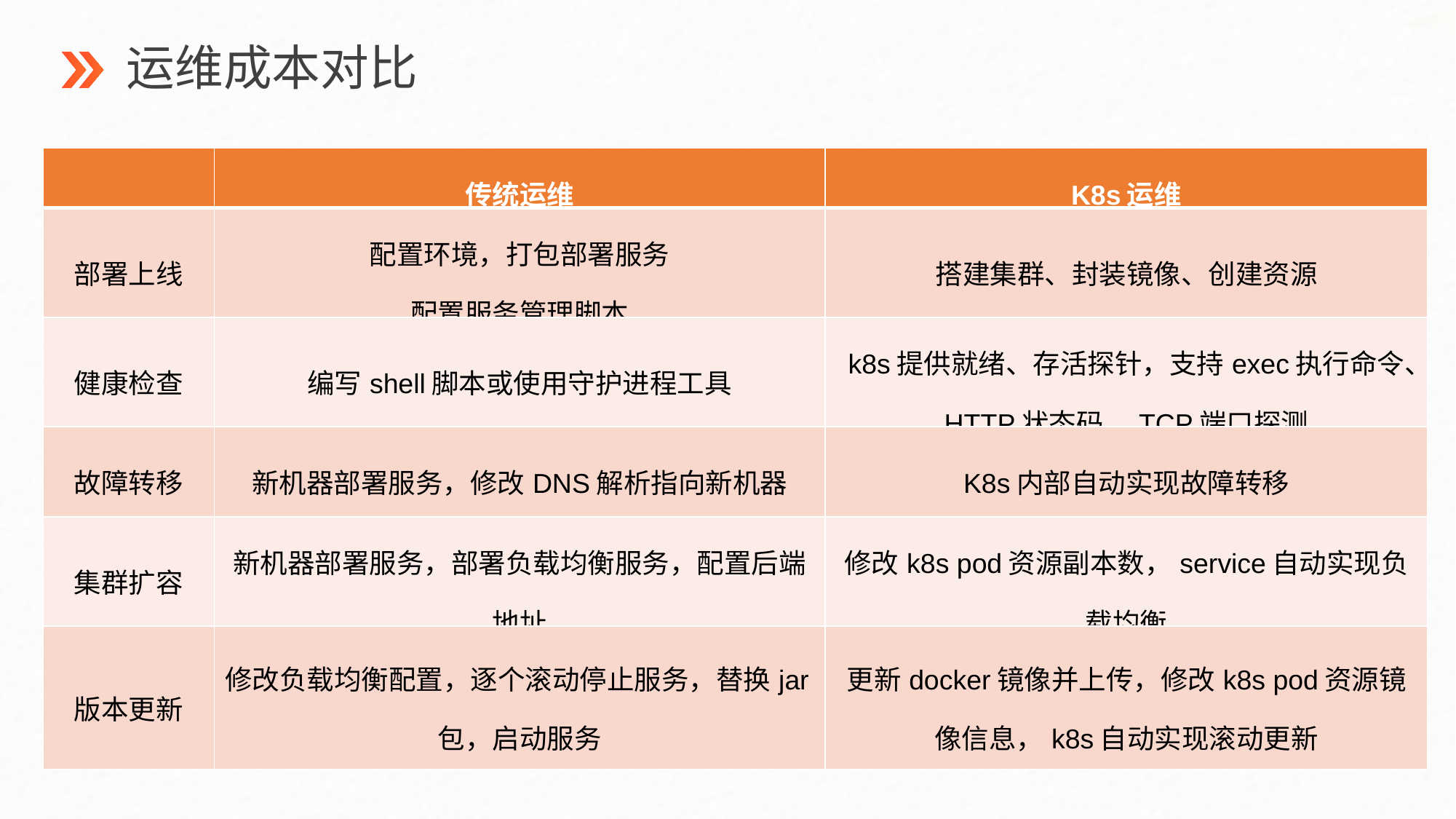

运维成本对比

|  | 传统运维 | K8s运维 |
| --- | --- | --- |
| 部署上线 | 配置环境，打包部署服务 配置服务管理脚本 | 搭建集群、封装镜像、创建资源 |
| 健康检查 | 编写shell脚本或使用守护进程工具 | k8s提供就绪、存活探针，支持exec执行命令、HTTP状态码、TCP端口探测 |
| 故障转移 | 新机器部署服务，修改DNS解析指向新机器 | K8s内部自动实现故障转移 |
| 集群扩容 | 新机器部署服务，部署负载均衡服务，配置后端地址 | 修改k8s pod资源副本数，service自动实现负载均衡 |
| 版本更新 | 修改负载均衡配置，逐个滚动停止服务，替换jar包，启动服务 | 更新docker镜像并上传，修改k8s pod资源镜像信息，k8s自动实现滚动更新 |